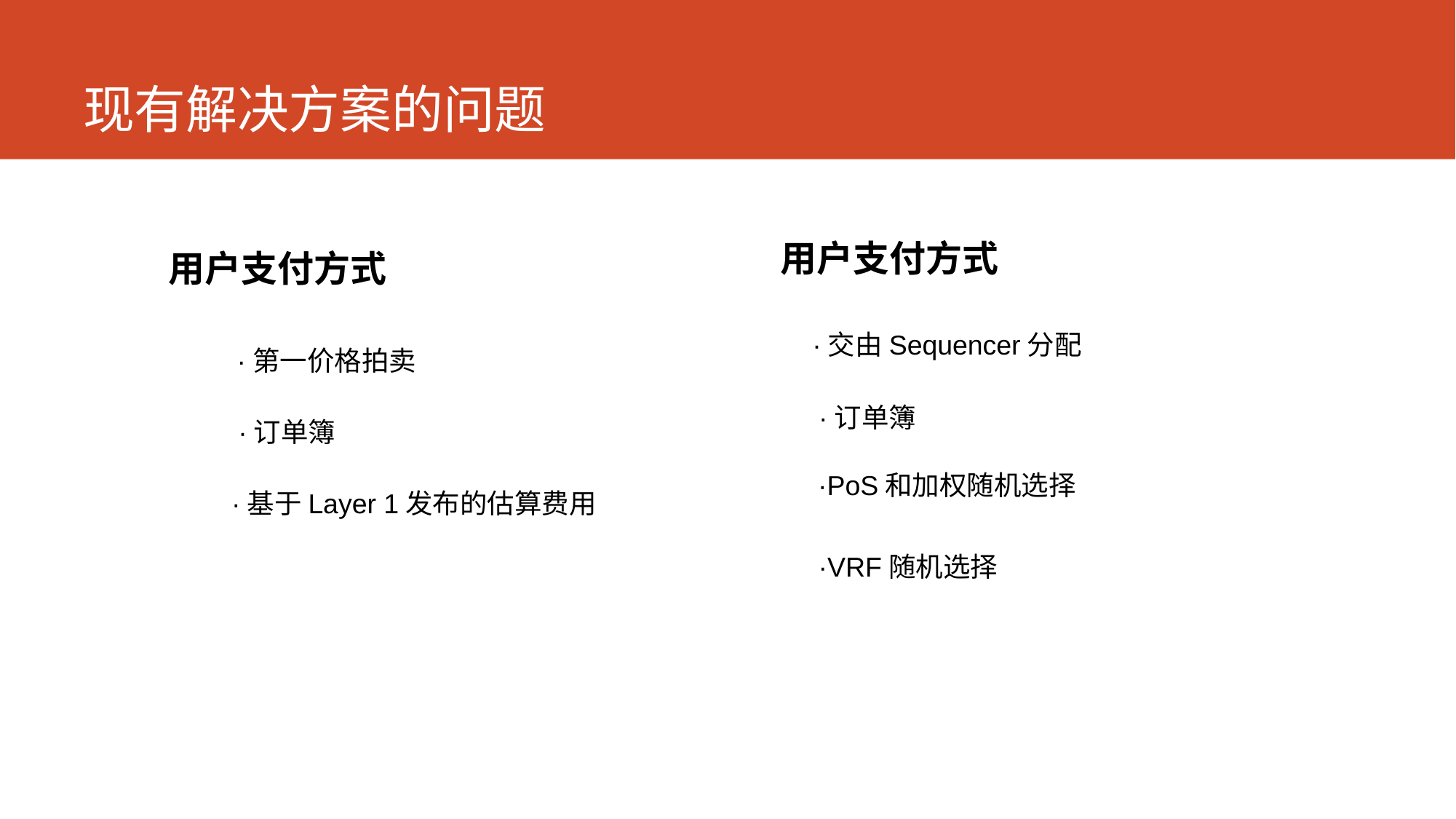

# 现有解决方案的问题
用户支付方式
用户支付方式
·交由Sequencer分配
·第一价格拍卖
·订单簿
·订单簿
·PoS和加权随机选择
·基于Layer 1发布的估算费用
·VRF随机选择